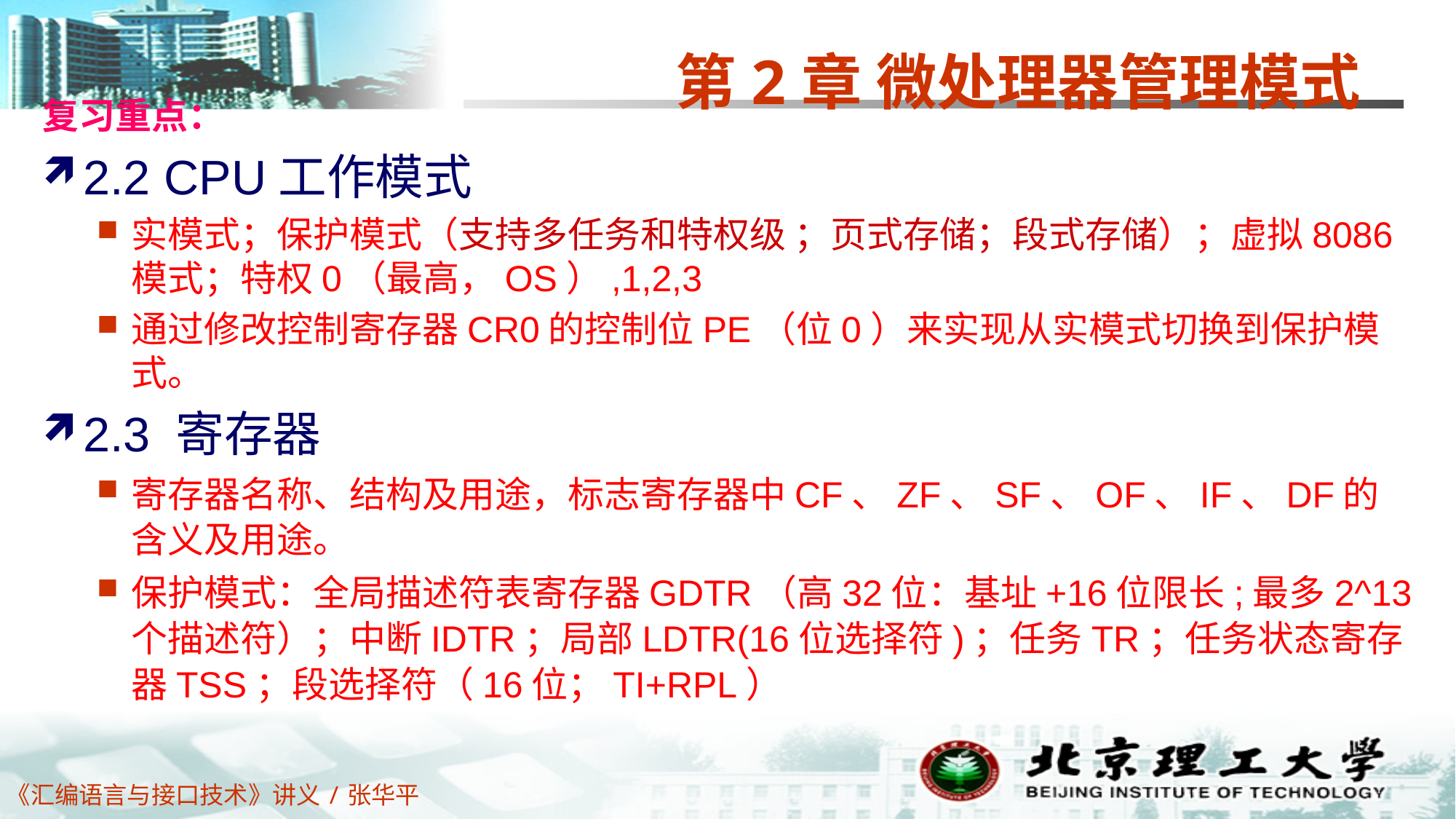

# 第2章 微处理器管理模式
复习重点：
2.2 CPU工作模式
实模式；保护模式（支持多任务和特权级 ；页式存储；段式存储）；虚拟8086模式；特权0（最高，OS）,1,2,3
通过修改控制寄存器CR0的控制位PE（位0）来实现从实模式切换到保护模式。
2.3 寄存器
寄存器名称、结构及用途，标志寄存器中CF、ZF、SF、OF、IF、DF的含义及用途。
保护模式：全局描述符表寄存器GDTR（高32位：基址+16位限长;最多2^13个描述符）；中断IDTR；局部LDTR(16位选择符)；任务TR；任务状态寄存器TSS；段选择符（16位；TI+RPL）